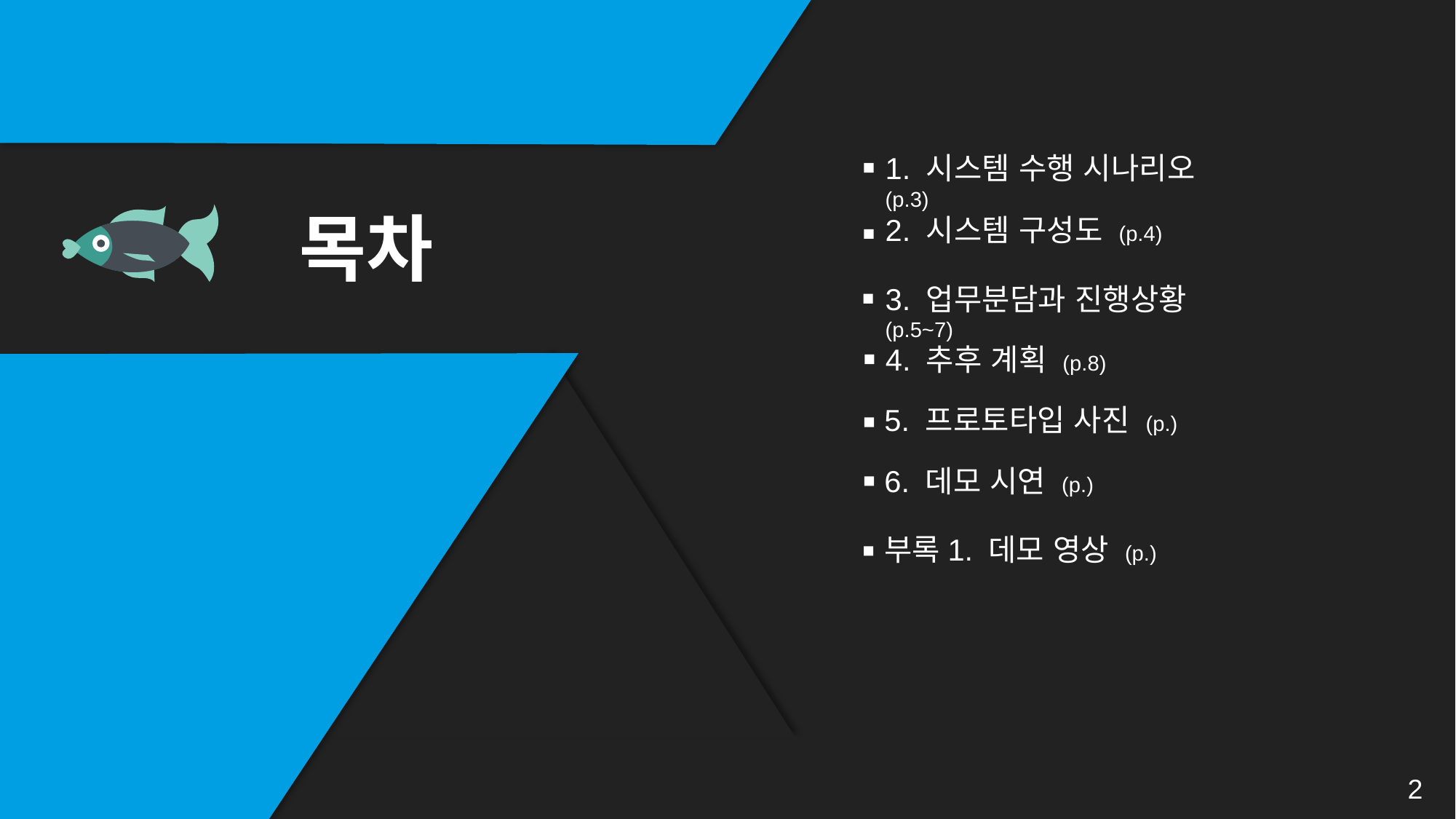

1. 시스템 수행 시나리오 (p.3)

목차

2. 시스템 구성도 (p.4)

3. 업무분담과 진행상황 (p.5~7)

4. 추후 계획 (p.8)

5. 프로토타입 사진 (p.)

6. 데모 시연 (p.)

부록1. 데모 영상 (p.)

2